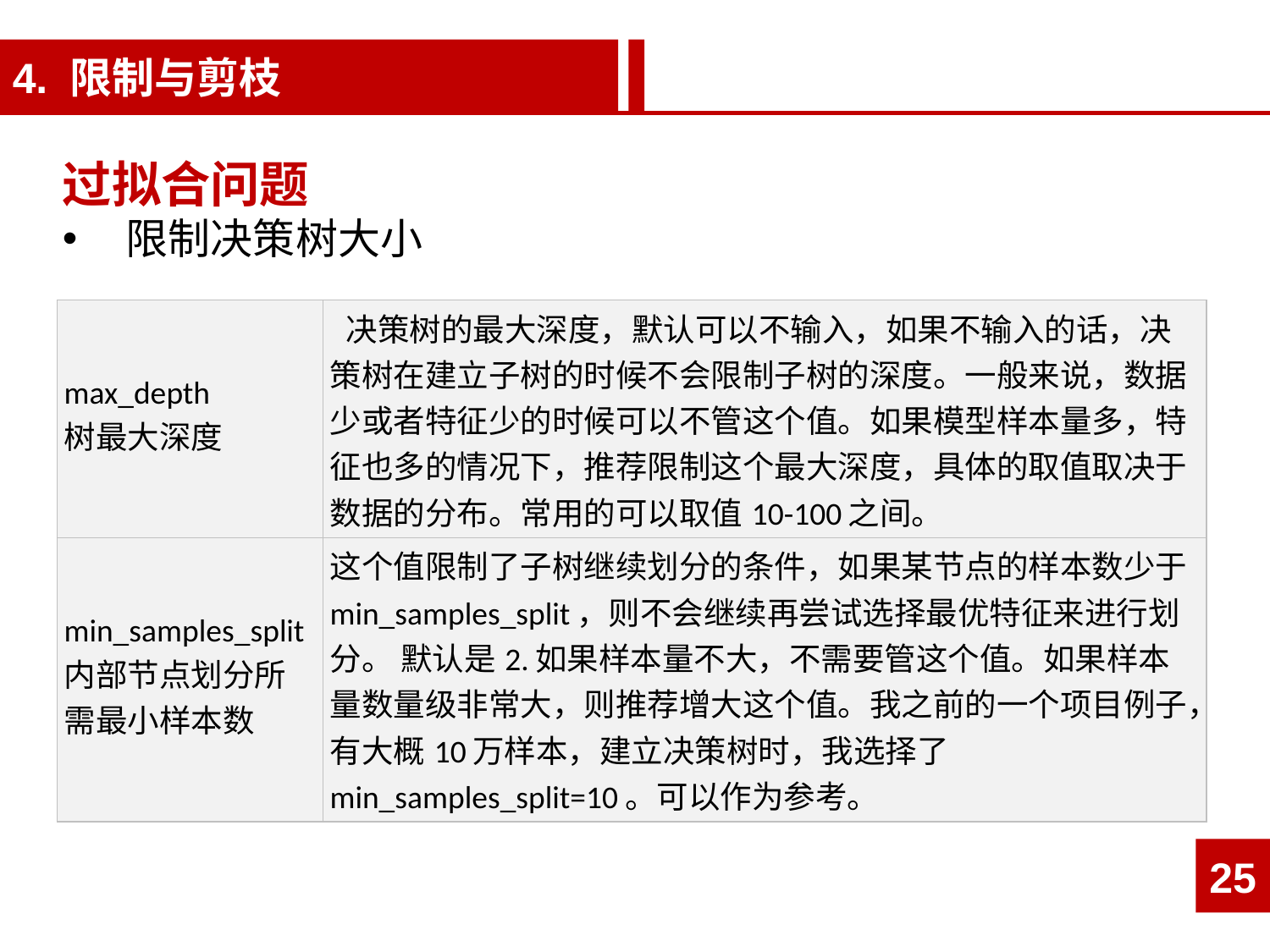

4. 限制与剪枝

过拟合问题
限制决策树大小

| max\_depth 树最大深度 | 决策树的最大深度，默认可以不输入，如果不输入的话，决策树在建立子树的时候不会限制子树的深度。一般来说，数据少或者特征少的时候可以不管这个值。如果模型样本量多，特征也多的情况下，推荐限制这个最大深度，具体的取值取决于数据的分布。常用的可以取值10-100之间。 |
| --- | --- |
| min\_samples\_split 内部节点划分所需最小样本数 | 这个值限制了子树继续划分的条件，如果某节点的样本数少于min\_samples\_split，则不会继续再尝试选择最优特征来进行划分。 默认是2.如果样本量不大，不需要管这个值。如果样本量数量级非常大，则推荐增大这个值。我之前的一个项目例子，有大概10万样本，建立决策树时，我选择了min\_samples\_split=10。可以作为参考。 |
25